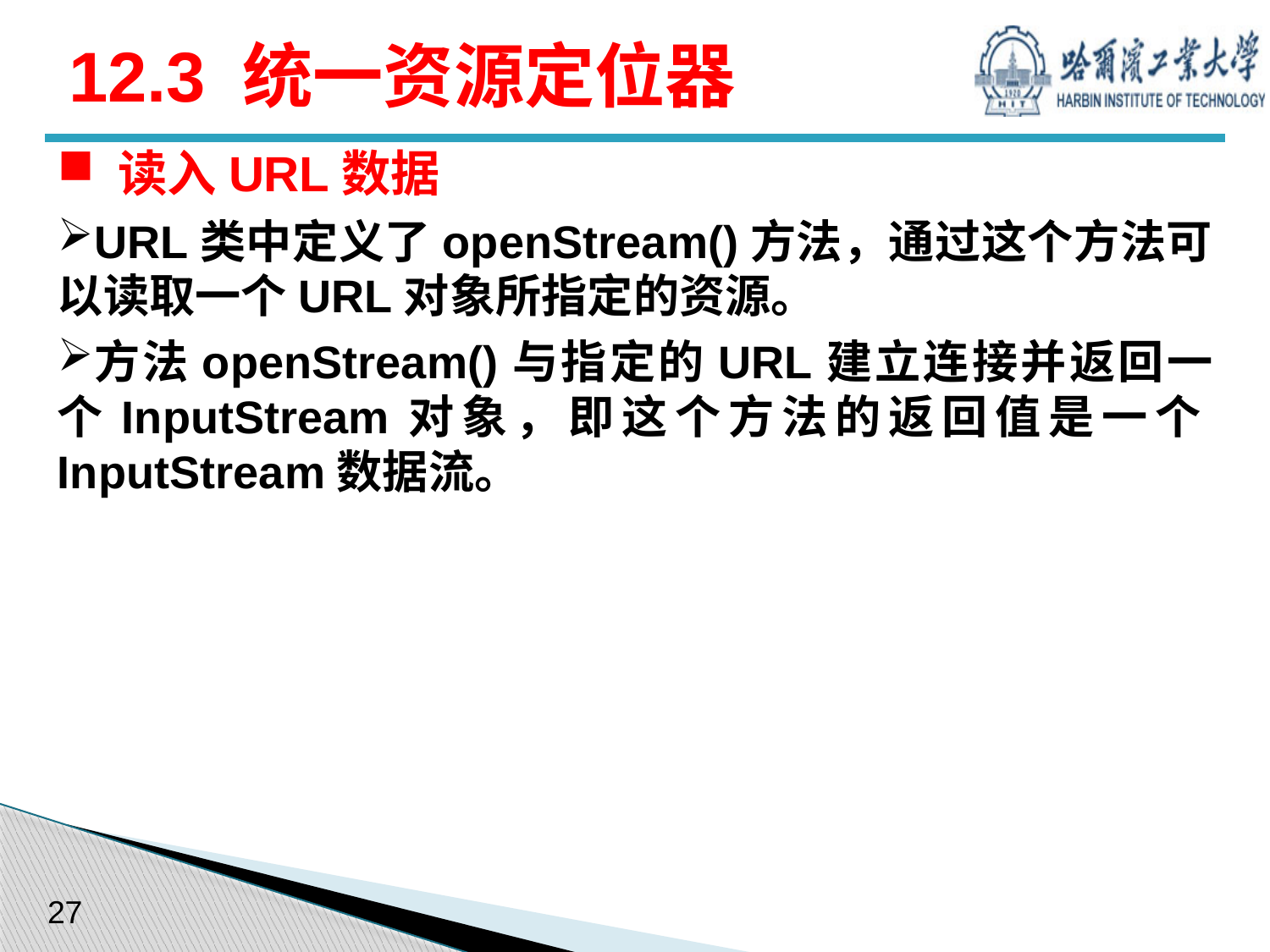

# 12.3 统一资源定位器
 读入URL数据
URL类中定义了openStream()方法，通过这个方法可以读取一个URL对象所指定的资源。
方法openStream()与指定的URL建立连接并返回一个InputStream对象，即这个方法的返回值是一个InputStream数据流。